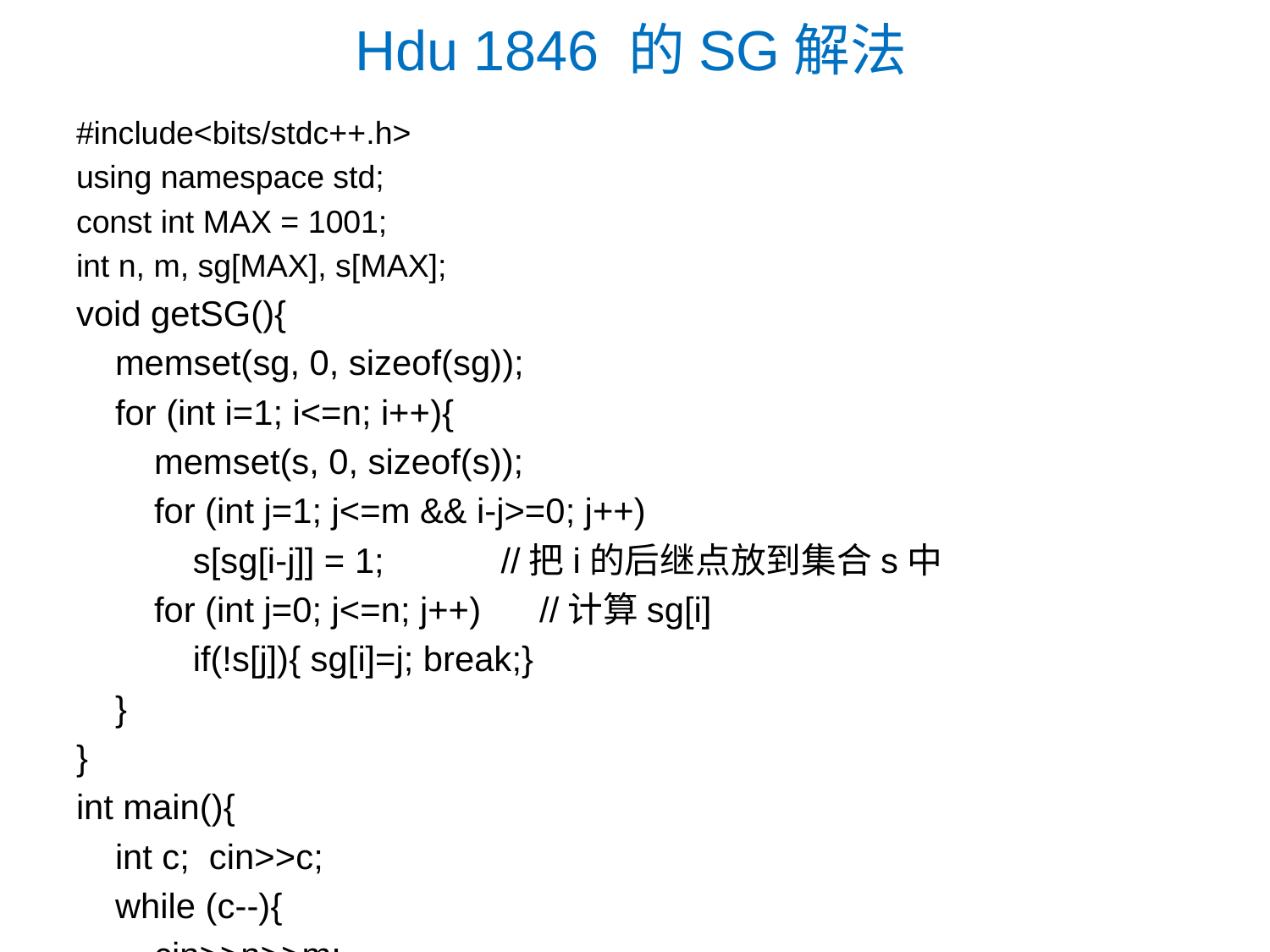

# Hdu 1846 的SG解法
#include<bits/stdc++.h>
using namespace std;
const int MAX = 1001;
int n, m, sg[MAX], s[MAX];
void getSG(){
    memset(sg, 0, sizeof(sg));
    for (int i=1; i<=n; i++){
        memset(s, 0, sizeof(s));
        for (int j=1; j<=m && i-j>=0; j++)
            s[sg[i-j]] = 1;            //把i的后继点放到集合s中
        for (int j=0; j<=n; j++)      //计算sg[i]
            if(!s[j]){ sg[i]=j; break;}
    }
}
int main(){
    int c;  cin>>c;
    while (c--){
        cin>>n>>m;
        getSG();
        if (sg[n])  cout<<"first\n";     //sg != 0，先手胜
        else         cout<<"second\n";    //sg == 0，后手胜
    }
    return 0;
}